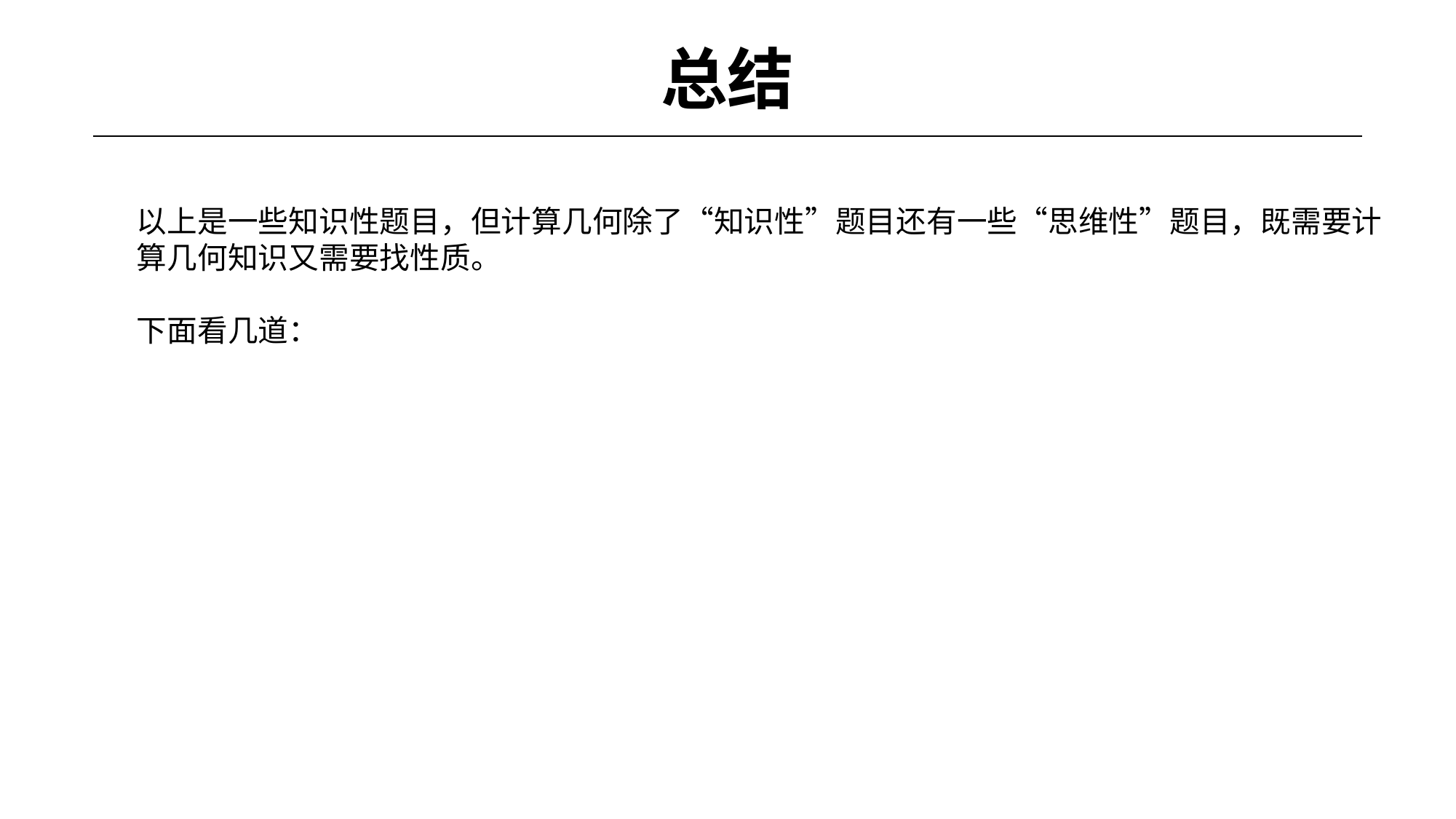

# 总结
以上是一些知识性题目，但计算几何除了“知识性”题目还有一些“思维性”题目，既需要计算几何知识又需要找性质。

下面看几道：